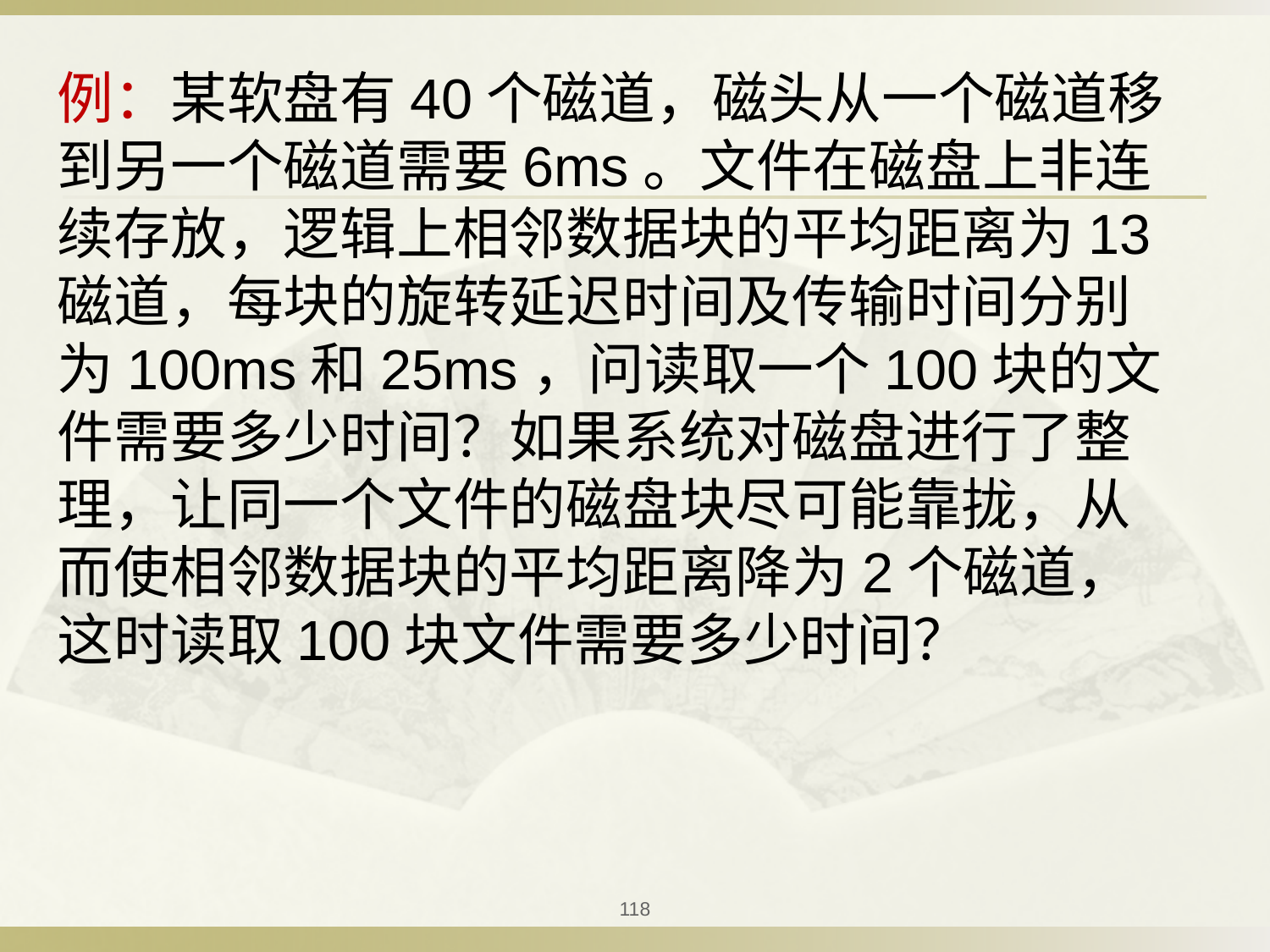

例：某软盘有40个磁道，磁头从一个磁道移到另一个磁道需要6ms。文件在磁盘上非连续存放，逻辑上相邻数据块的平均距离为13磁道，每块的旋转延迟时间及传输时间分别为100ms和25ms，问读取一个100块的文件需要多少时间？如果系统对磁盘进行了整理，让同一个文件的磁盘块尽可能靠拢，从而使相邻数据块的平均距离降为2个磁道，这时读取100块文件需要多少时间？
118